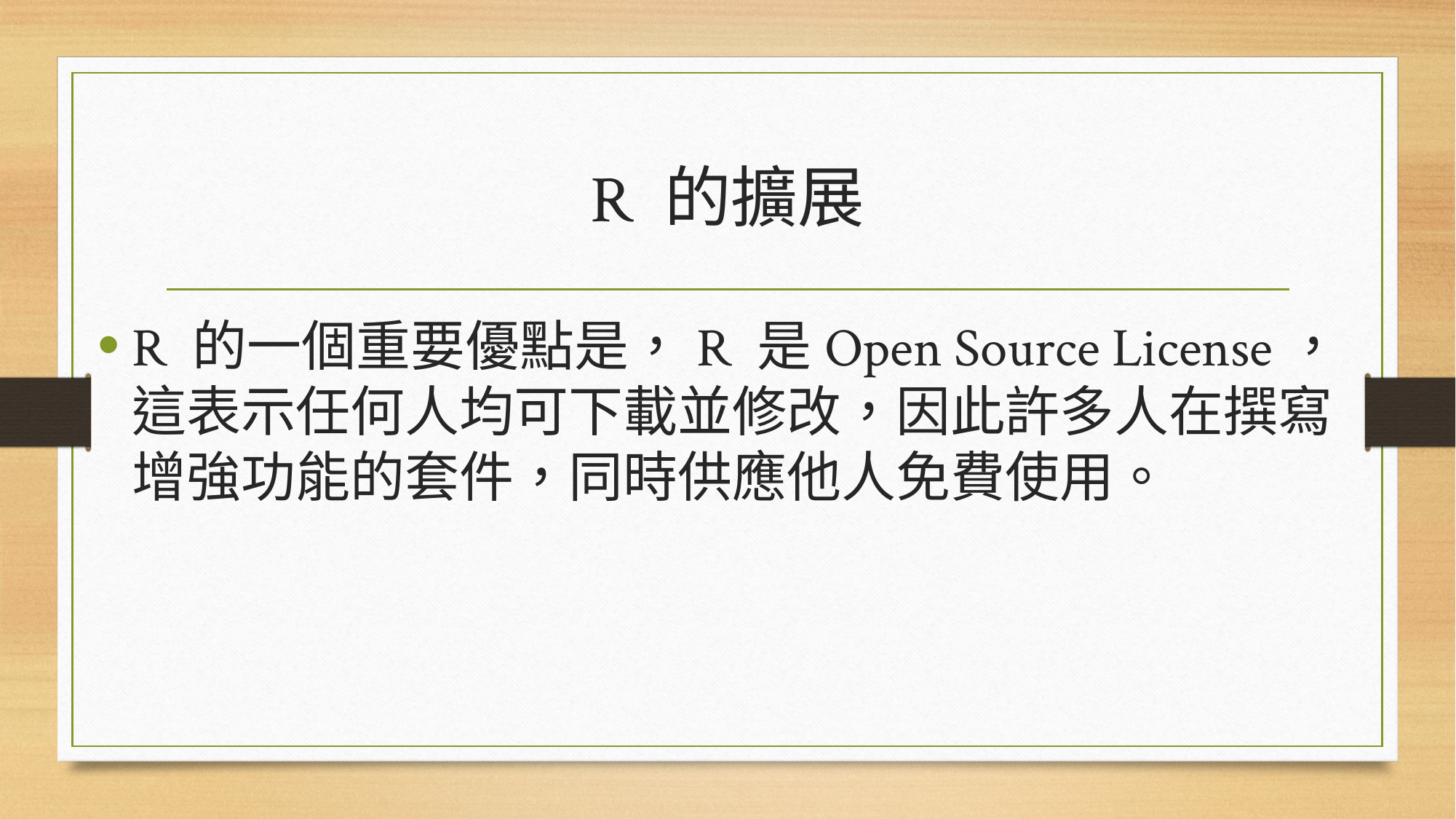

# R 的擴展
R 的一個重要優點是，R 是Open Source License，這表示任何人均可下載並修改，因此許多人在撰寫增強功能的套件，同時供應他人免費使用。